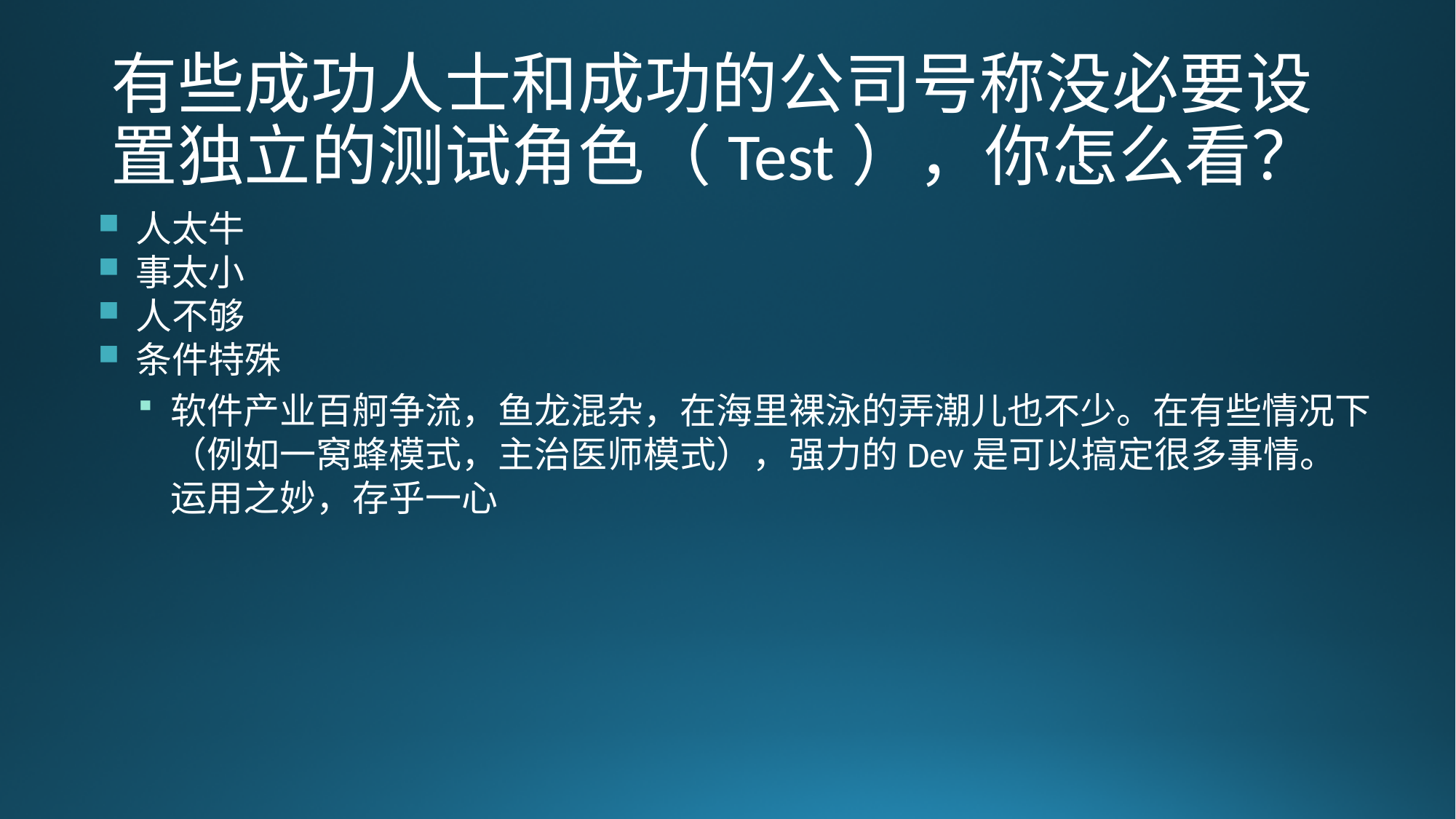

# 有些成功人士和成功的公司号称没必要设置独立的测试角色（Test），你怎么看？
人太牛
事太小
人不够
条件特殊
软件产业百舸争流，鱼龙混杂，在海里裸泳的弄潮儿也不少。在有些情况下（例如一窝蜂模式，主治医师模式），强力的Dev是可以搞定很多事情。运用之妙，存乎一心